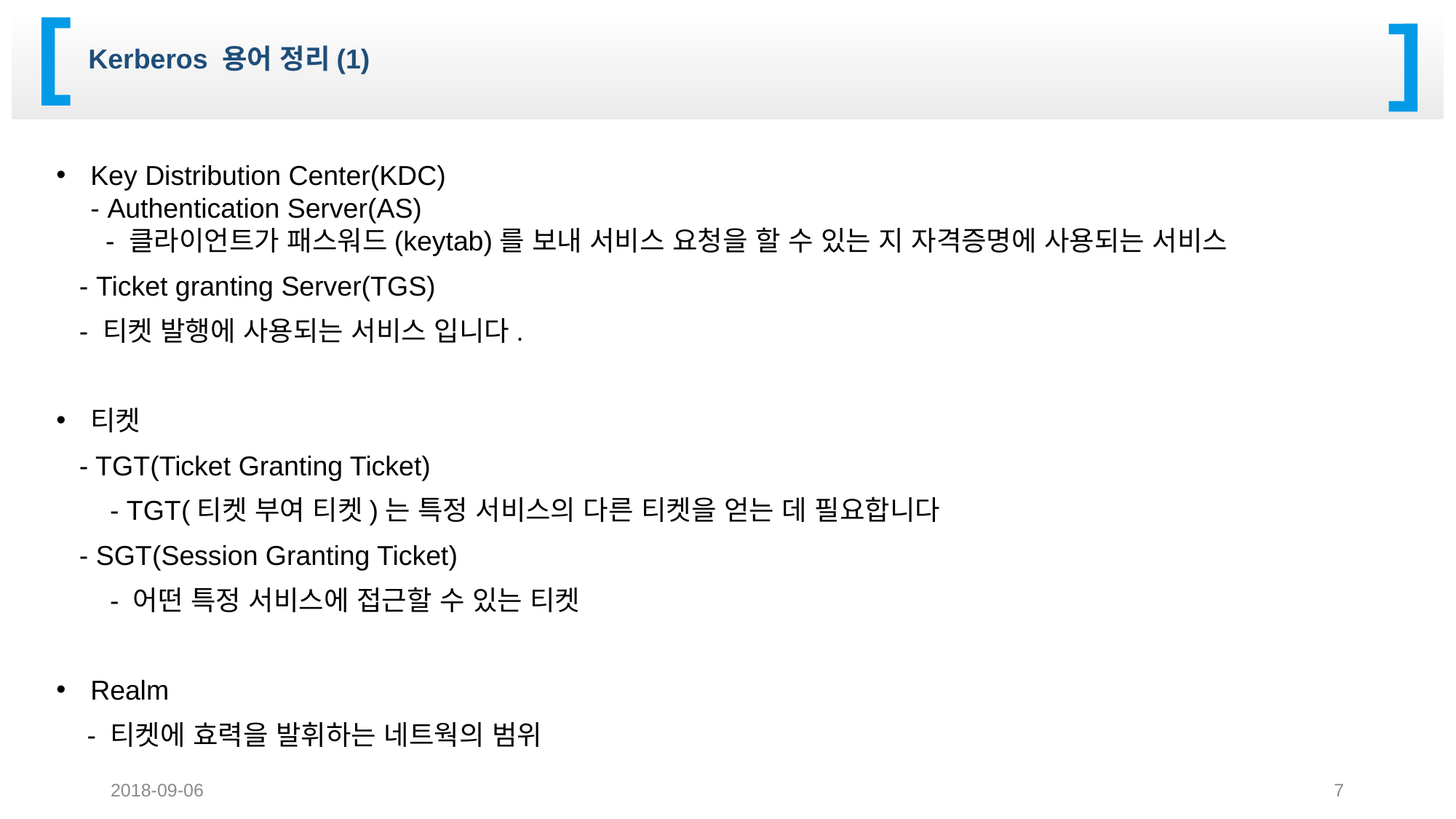

Kerberos 용어 정리(1)
Key Distribution Center(KDC)
- Authentication Server(AS)
  - 클라이언트가 패스워드(keytab)를 보내 서비스 요청을 할 수 있는 지 자격증명에 사용되는 서비스
   - Ticket granting Server(TGS)
   - 티켓 발행에 사용되는 서비스 입니다.

티켓
   - TGT(Ticket Granting Ticket)
       - TGT(티켓 부여 티켓)는 특정 서비스의 다른 티켓을 얻는 데 필요합니다
   - SGT(Session Granting Ticket)
       - 어떤 특정 서비스에 접근할 수 있는 티켓

Realm
    - 티켓에 효력을 발휘하는 네트웍의 범위